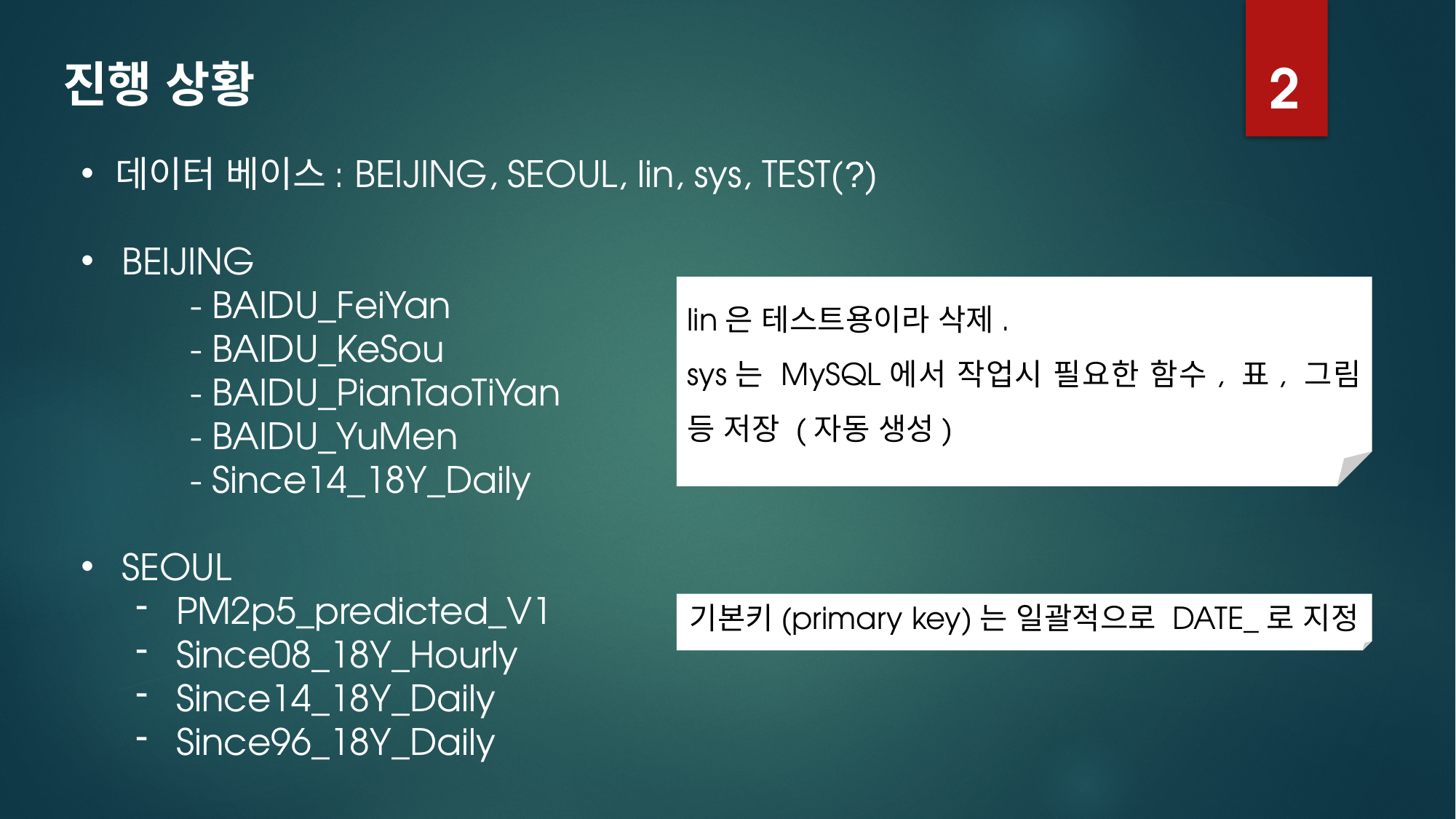

진행 상황
2
데이터 베이스: BEIJING, SEOUL, lin, sys, TEST(?)

BEIJING
	- BAIDU_FeiYan
	- BAIDU_KeSou
	- BAIDU_PianTaoTiYan
	- BAIDU_YuMen
	- Since14_18Y_Daily

SEOUL
PM2p5_predicted_V1
Since08_18Y_Hourly
Since14_18Y_Daily
Since96_18Y_Daily

lin은 테스트용이라 삭제.
sys는 MySQL에서 작업시 필요한 함수, 표, 그림 등 저장 (자동 생성)
기본키(primary key)는 일괄적으로 DATE_로 지정